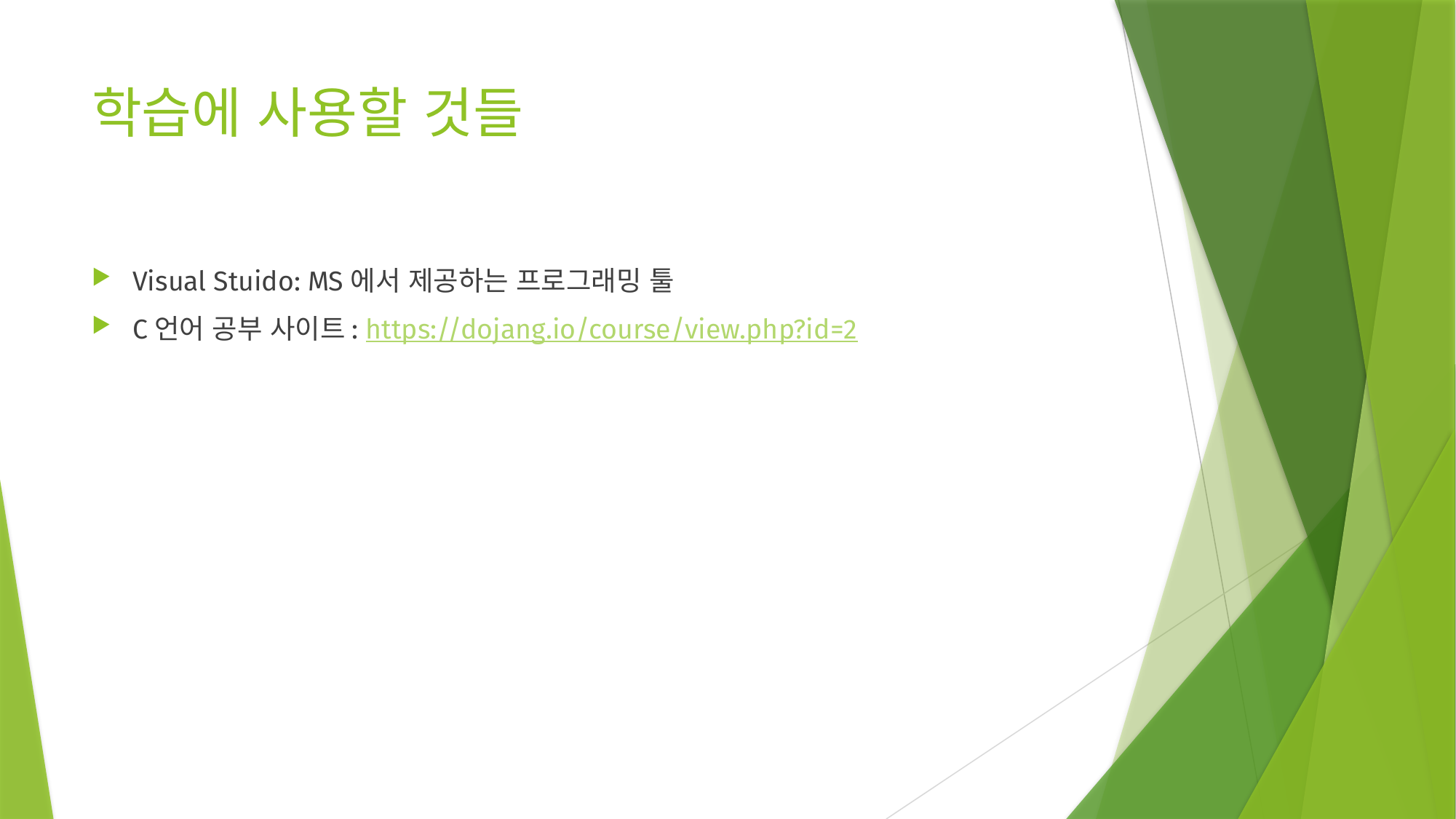

# 학습에 사용할 것들
Visual Stuido: MS에서 제공하는 프로그래밍 툴
C언어 공부 사이트: https://dojang.io/course/view.php?id=2